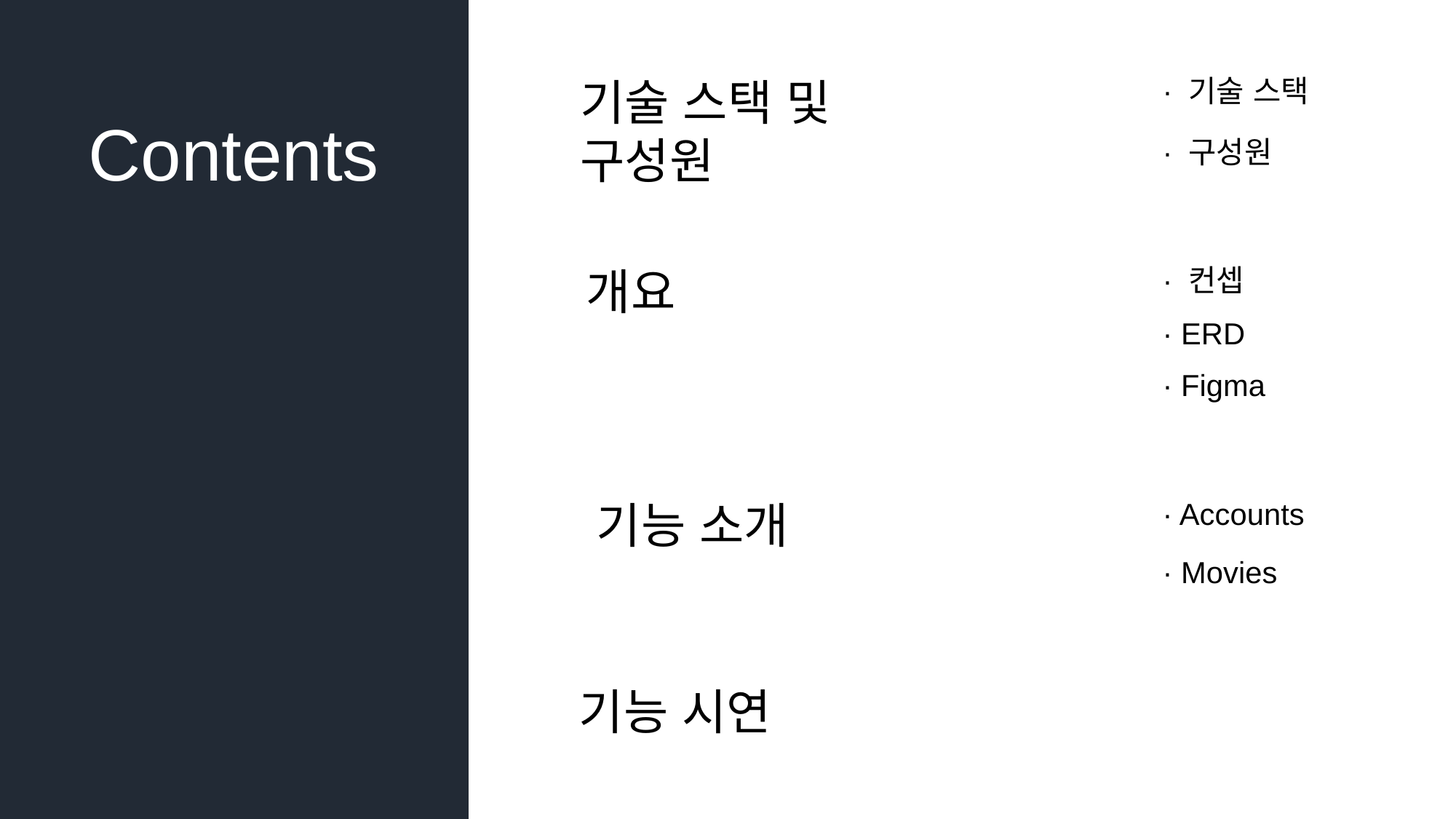

기술 스택 및 구성원
· 기술 스택
· 구성원
Contents
개요
· 컨셉
· ERD
· Figma
기능 소개
· Accounts
· Movies
기능 시연